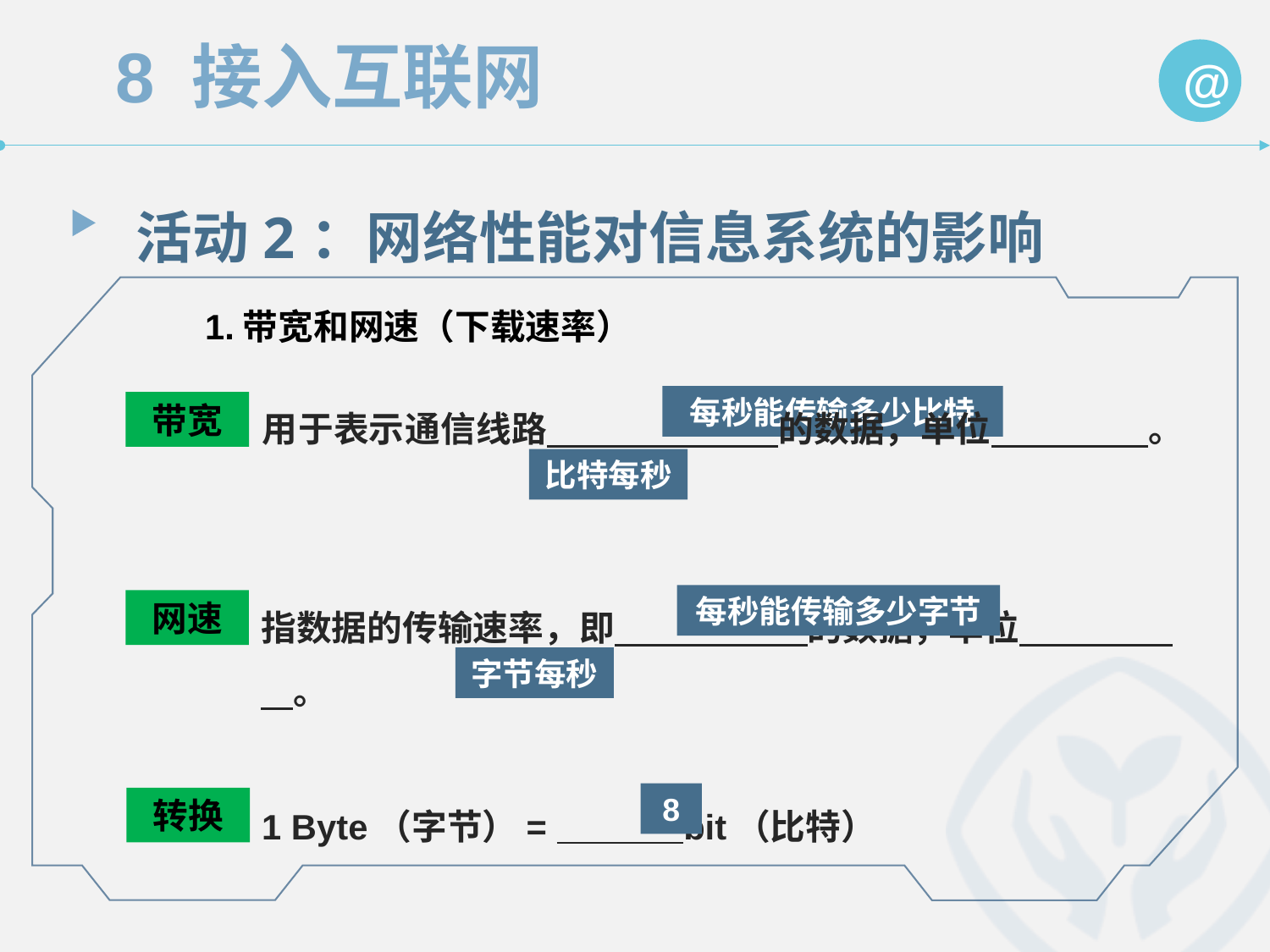

活动2：网络性能对信息系统的影响

　　1.带宽和网速（下载速率）
用于表示通信线路                            的数据，单位                   。
每秒能传输多少比特
带宽
比特每秒
指数据的传输速率，即                        的数据，单位                        。
每秒能传输多少字节
网速
字节每秒
1 Byte（字节）=              bit（比特）
8
转换